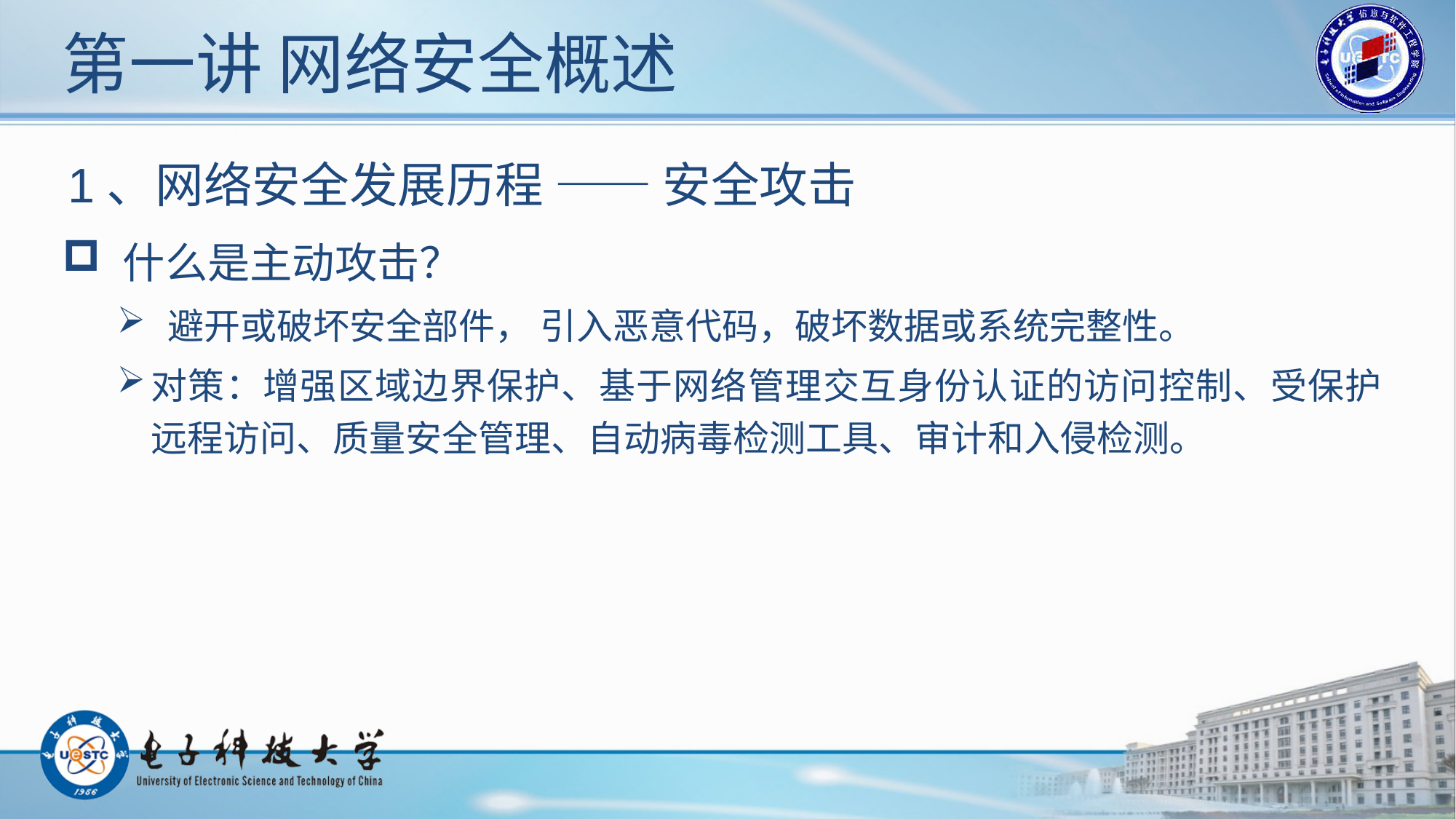

# 第一讲 网络安全概述
1、网络安全发展历程 —— 安全攻击
 什么是主动攻击？
 避开或破坏安全部件， 引入恶意代码，破坏数据或系统完整性。
对策：增强区域边界保护、基于网络管理交互身份认证的访问控制、受保护远程访问、质量安全管理、自动病毒检测工具、审计和入侵检测。